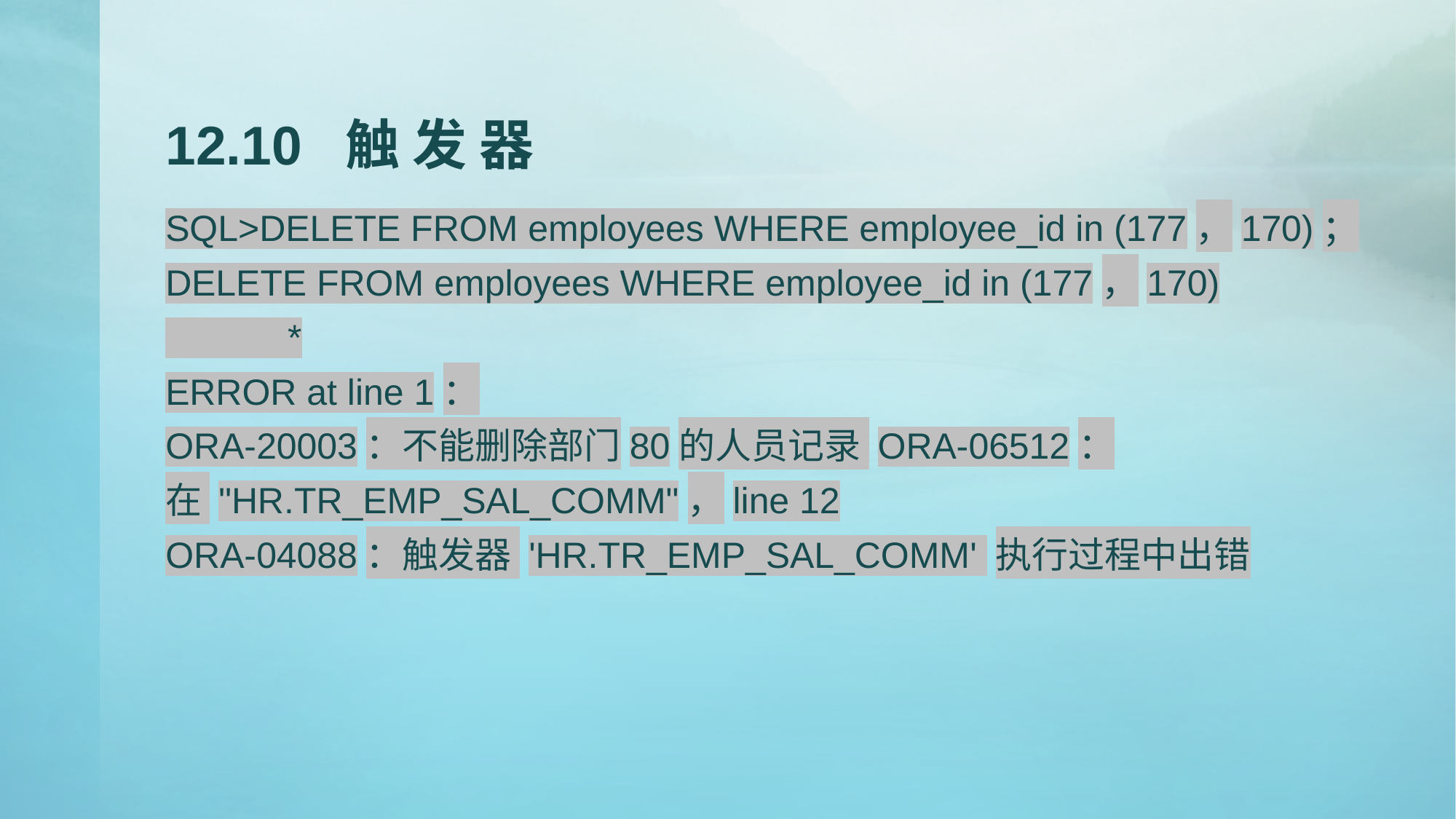

# 12.10  触 发 器
SQL>DELETE FROM employees WHERE employee_id in (177，170)；
DELETE FROM employees WHERE employee_id in (177，170)
            *
ERROR at line 1：
ORA-20003：不能删除部门80的人员记录 ORA-06512：
在 "HR.TR_EMP_SAL_COMM"，line 12
ORA-04088：触发器 'HR.TR_EMP_SAL_COMM' 执行过程中出错